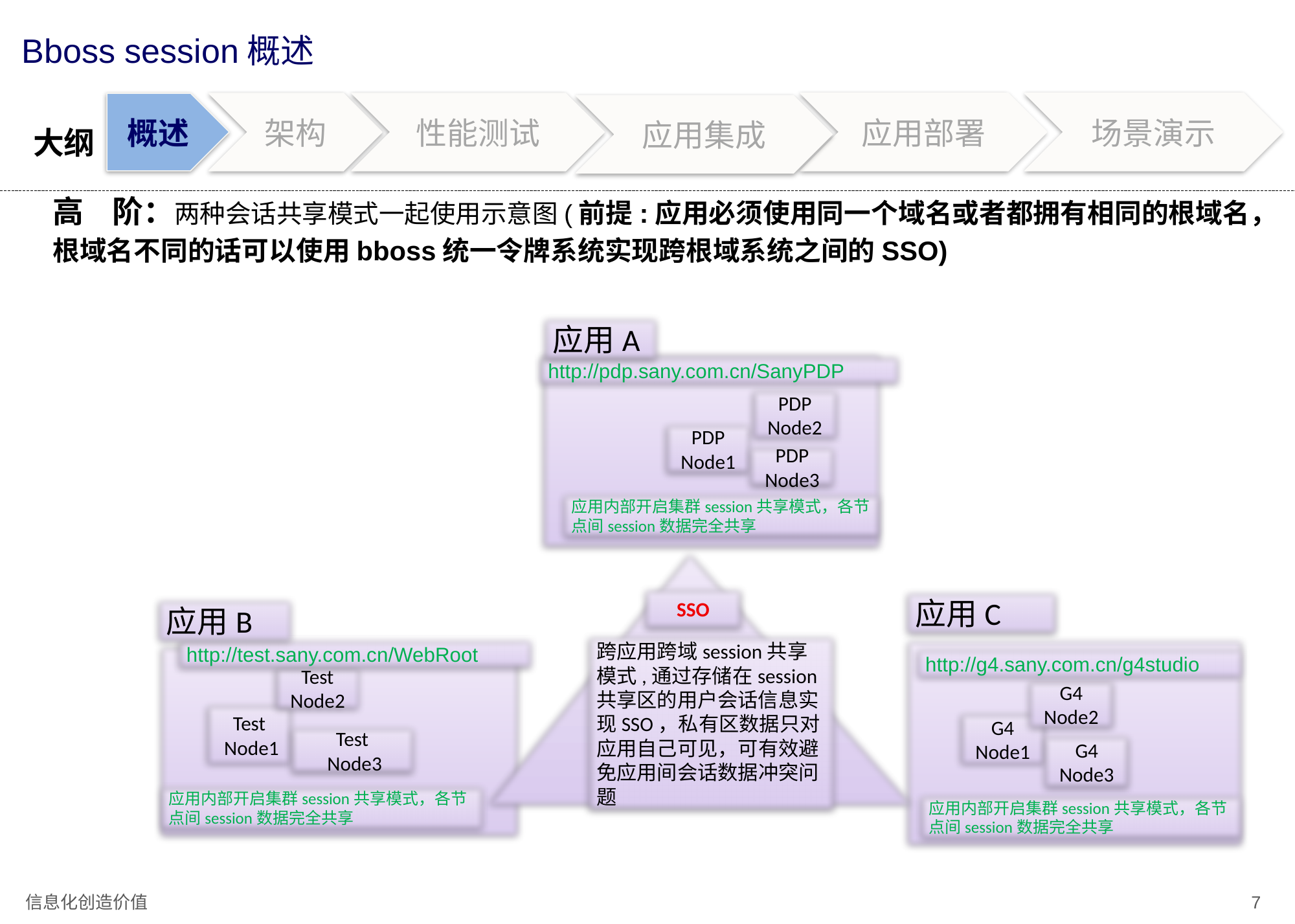

# Bboss session概述
大纲
应用部署
场景演示
概述
架构
性能测试
应用集成
高    阶：两种会话共享模式一起使用示意图(前提:应用必须使用同一个域名或者都拥有相同的根域名，根域名不同的话可以使用bboss统一令牌系统实现跨根域系统之间的SSO)
应用A

http://pdp.sany.com.cn/SanyPDP
PDP
Node2
PDP
Node1
PDP
Node3
应用内部开启集群session共享模式，各节点间session数据完全共享

SSO
应用C
应用B
跨应用跨域session共享模式,通过存储在session共享区的用户会话信息实现SSO，私有区数据只对应用自己可见，可有效避免应用间会话数据冲突问题
http://test.sany.com.cn/WebRoot

http://g4.sany.com.cn/g4studio
Test
Node2
G4 Node2
Test
 Node1
G4 Node1
Test
 Node3
G4 Node3
应用内部开启集群session共享模式，各节点间session数据完全共享
应用内部开启集群session共享模式，各节点间session数据完全共享
7
信息化创造价值